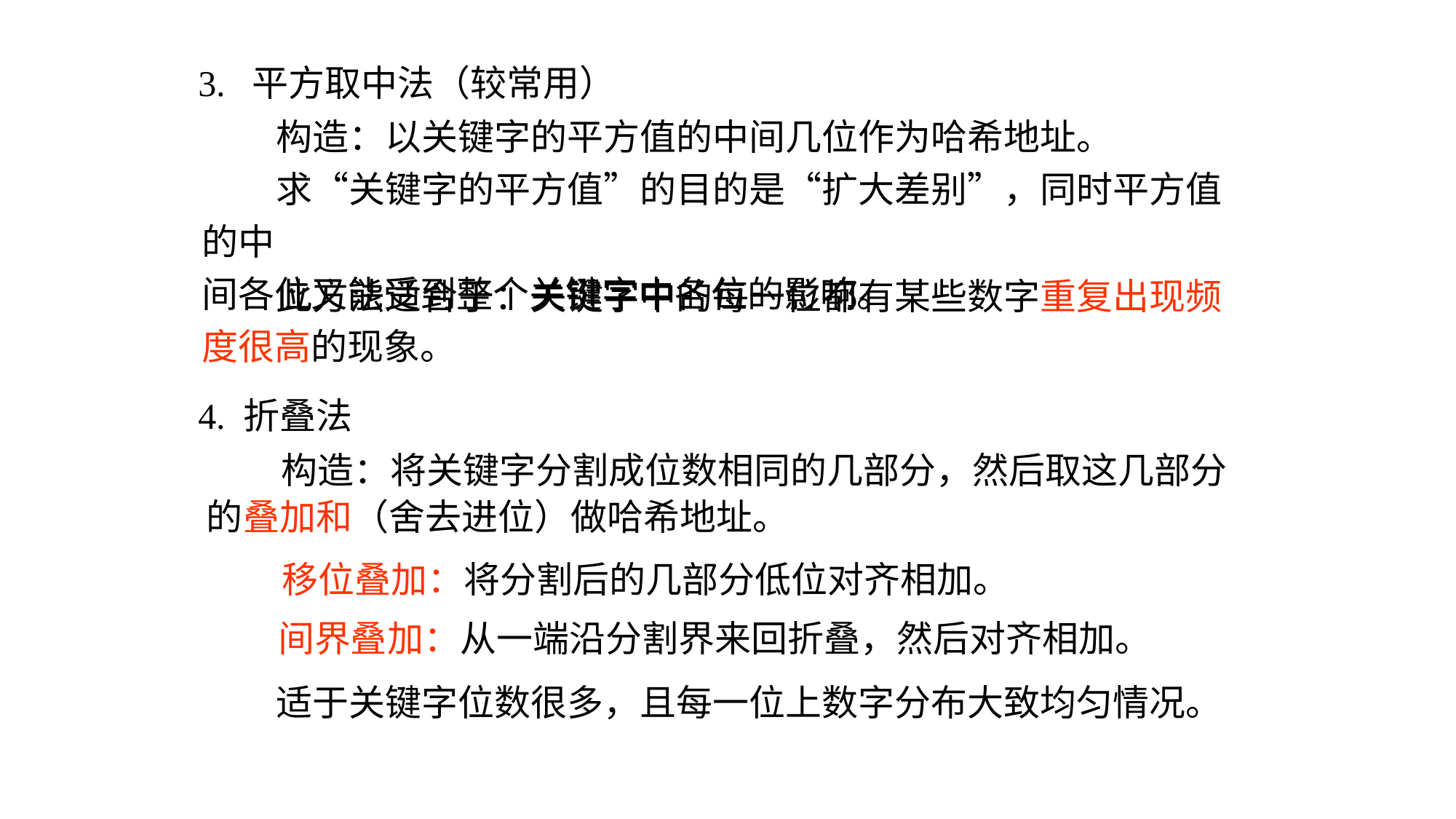

3.  平方取中法（较常用）
        构造：以关键字的平方值的中间几位作为哈希地址。
        求“关键字的平方值”的目的是“扩大差别”，同时平方值的中
间各位又能受到整个关键字中各位的影响。
        此方法适合于：关键字中的每一位都有某些数字重复出现频
度很高的现象。
4. 折叠法
        构造：将关键字分割成位数相同的几部分，然后取这几部分
的叠加和（舍去进位）做哈希地址。
        移位叠加：将分割后的几部分低位对齐相加。
        间界叠加：从一端沿分割界来回折叠，然后对齐相加。
        适于关键字位数很多，且每一位上数字分布大致均匀情况。